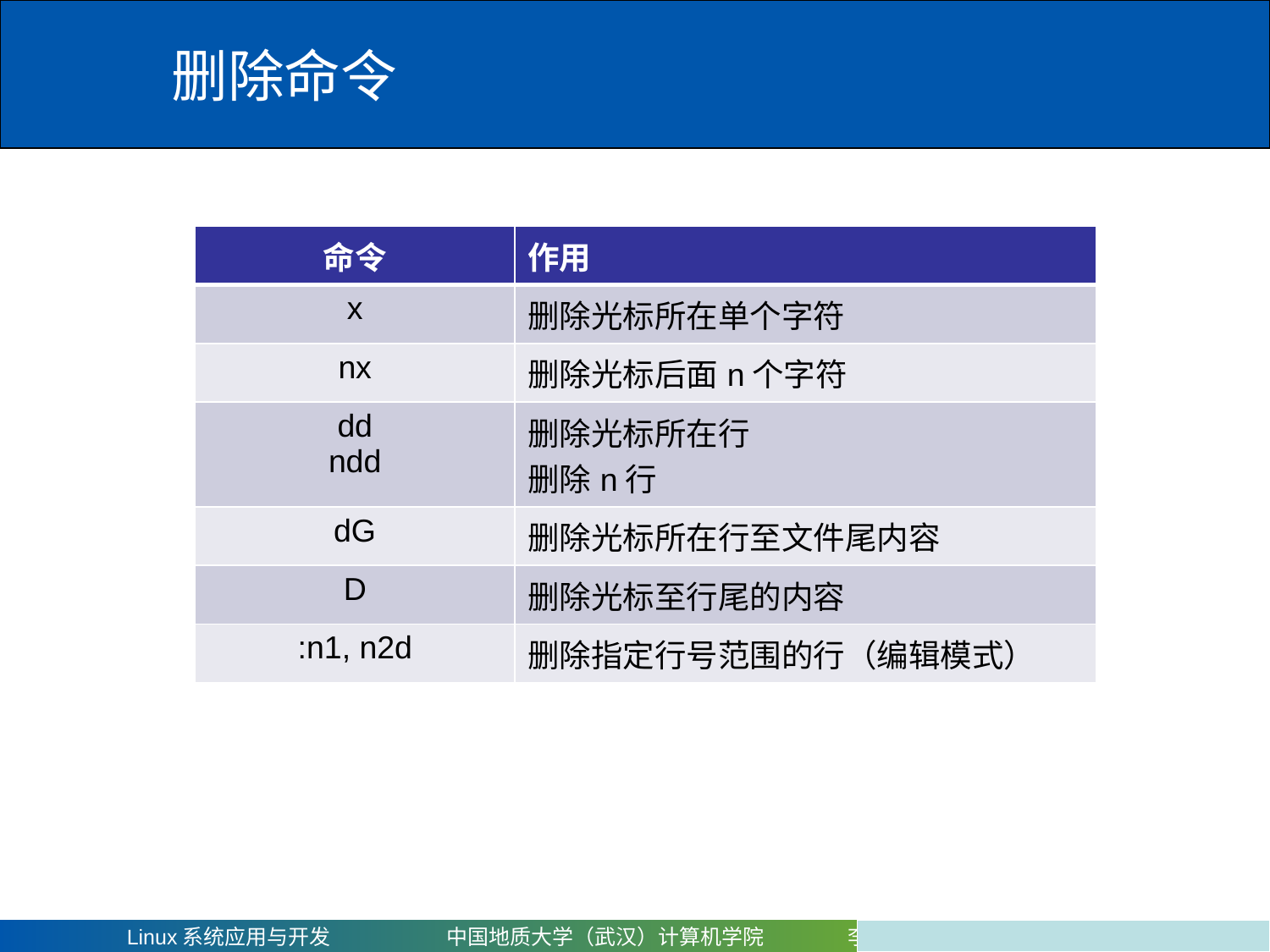

# 删除命令

| 命令 | 作用 |
| --- | --- |
| x | 删除光标所在单个字符 |
| nx | 删除光标后面n个字符 |
| dd ndd | 删除光标所在行 删除n行 |
| dG | 删除光标所在行至文件尾内容 |
| D | 删除光标至行尾的内容 |
| :n1, n2d | 删除指定行号范围的行（编辑模式） |